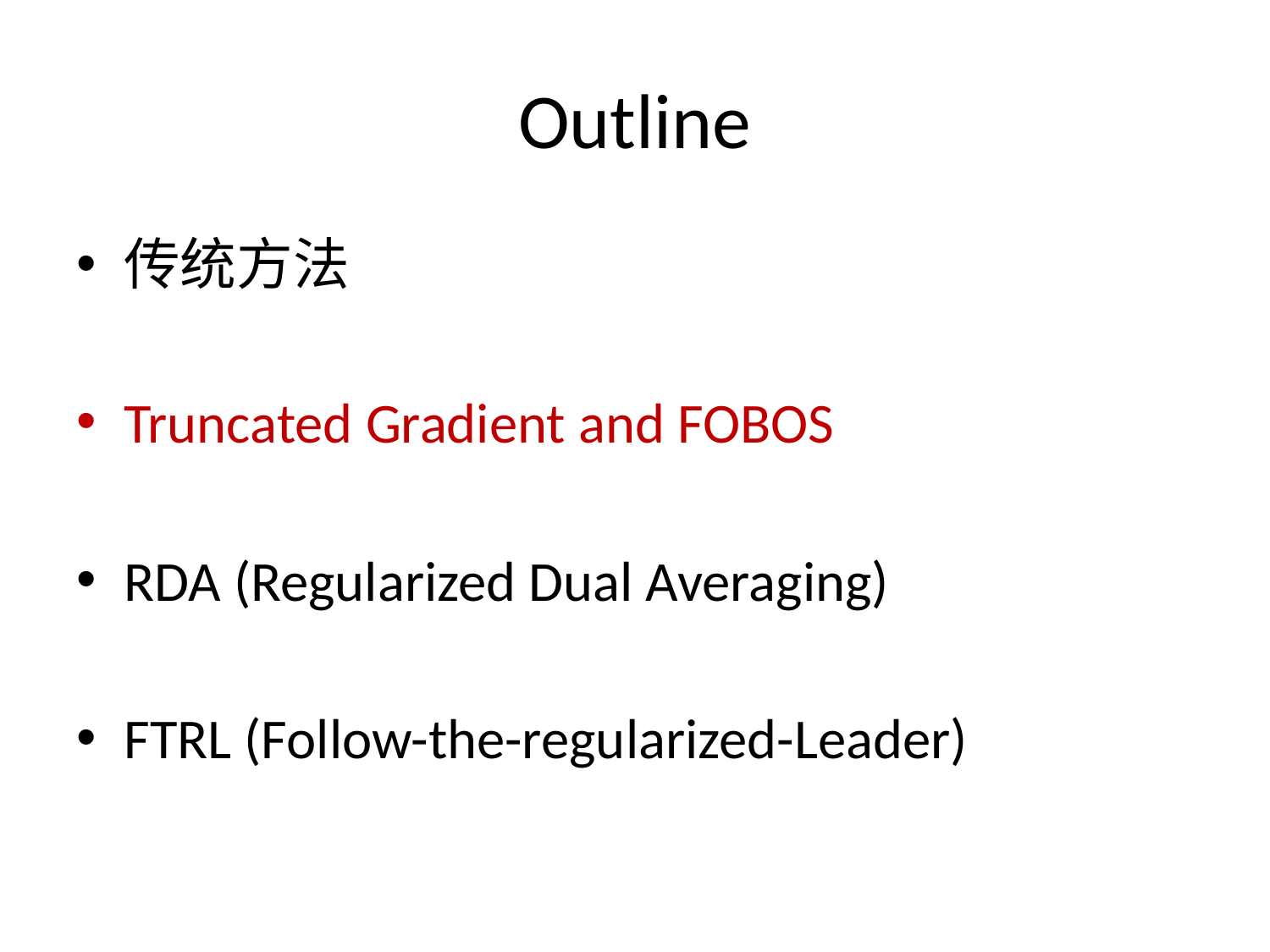

# Outline
传统方法

Truncated Gradient and FOBOS

RDA (Regularized Dual Averaging)

FTRL (Follow-the-regularized-Leader)